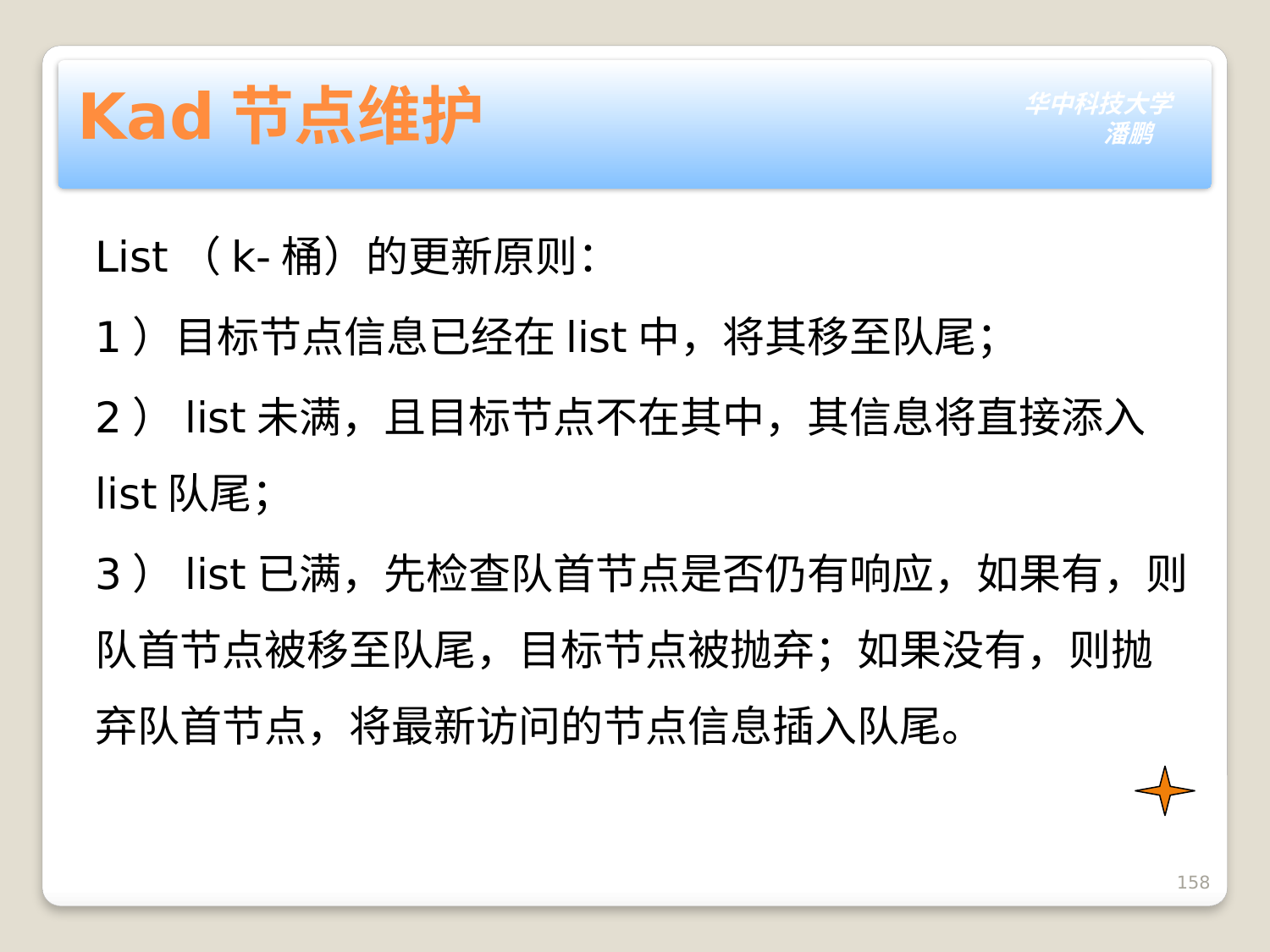

# Kad节点维护
List（k-桶）的更新原则：
1）目标节点信息已经在list中，将其移至队尾；
2）list未满，且目标节点不在其中，其信息将直接添入list队尾；
3）list已满，先检查队首节点是否仍有响应，如果有，则队首节点被移至队尾，目标节点被抛弃；如果没有，则抛弃队首节点，将最新访问的节点信息插入队尾。

158